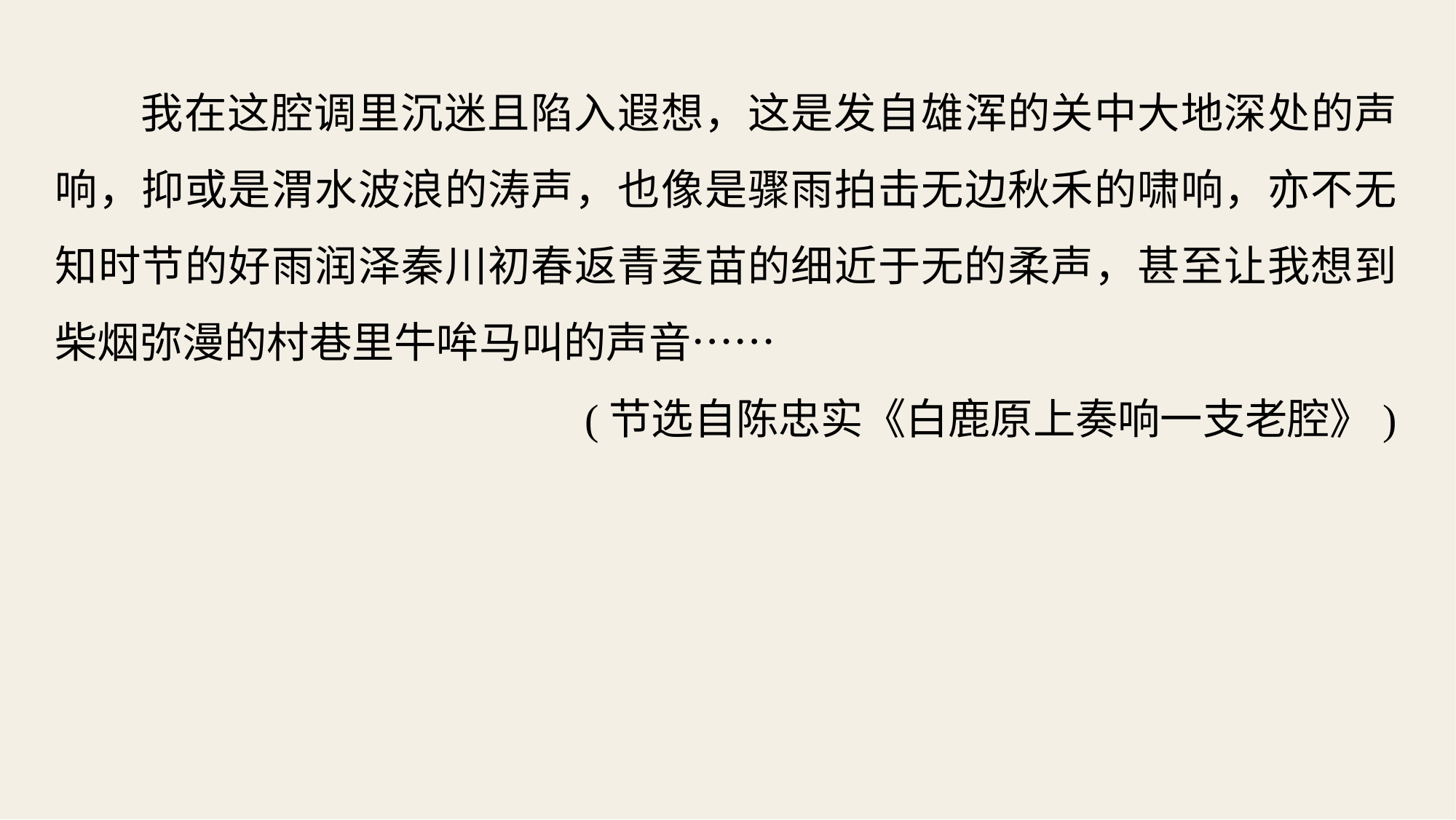

我在这腔调里沉迷且陷入遐想，这是发自雄浑的关中大地深处的声响，抑或是渭水波浪的涛声，也像是骤雨拍击无边秋禾的啸响，亦不无知时节的好雨润泽秦川初春返青麦苗的细近于无的柔声，甚至让我想到柴烟弥漫的村巷里牛哞马叫的声音……
(节选自陈忠实《白鹿原上奏响一支老腔》)